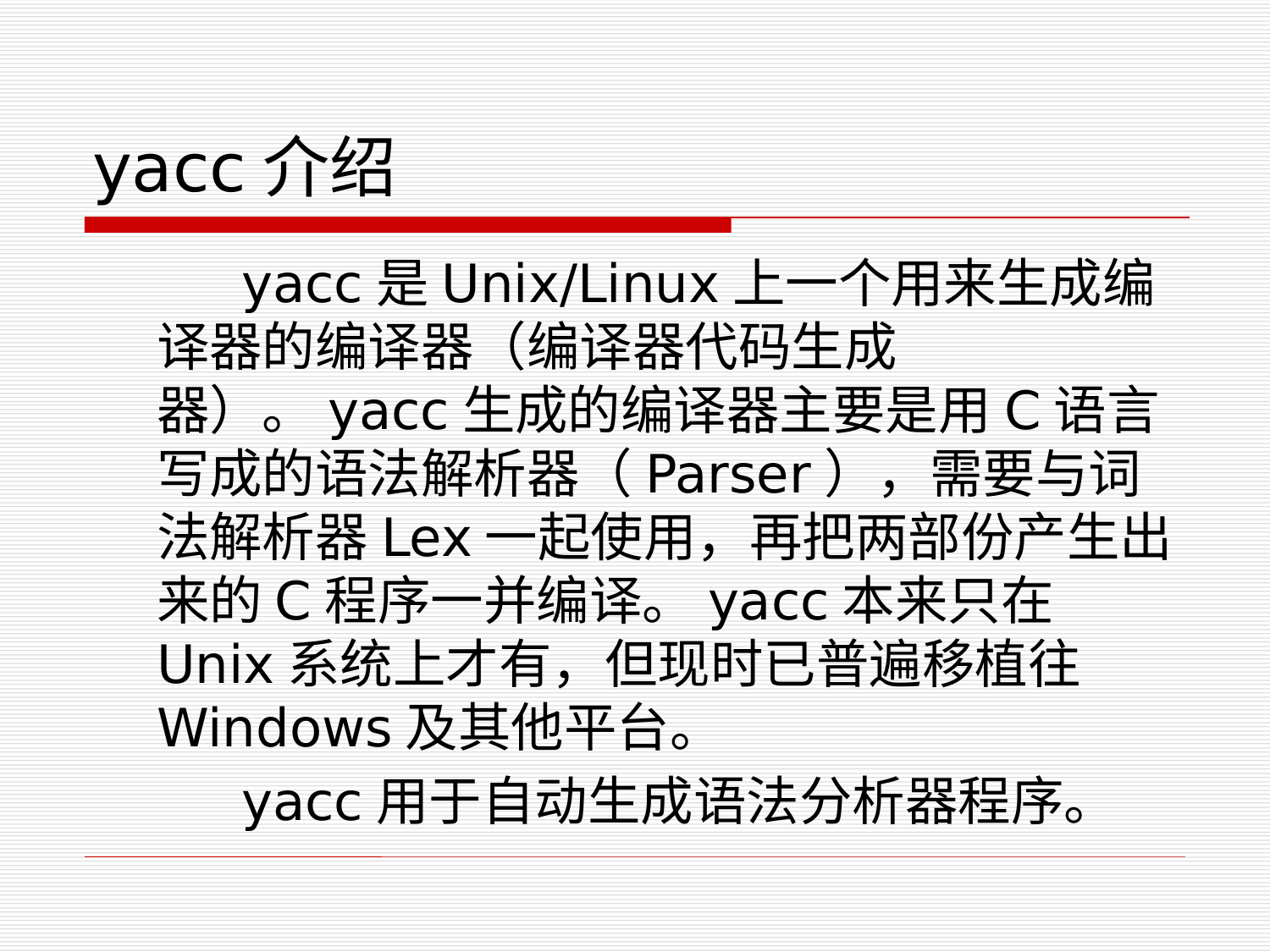

# yacc介绍
         yacc是Unix/Linux上一个用来生成编译器的编译器（编译器代码生成器）。yacc生成的编译器主要是用C语言写成的语法解析器（Parser），需要与词法解析器Lex一起使用，再把两部份产生出来的C程序一并编译。yacc本来只在Unix系统上才有，但现时已普遍移植往Windows及其他平台。
         yacc用于自动生成语法分析器程序。